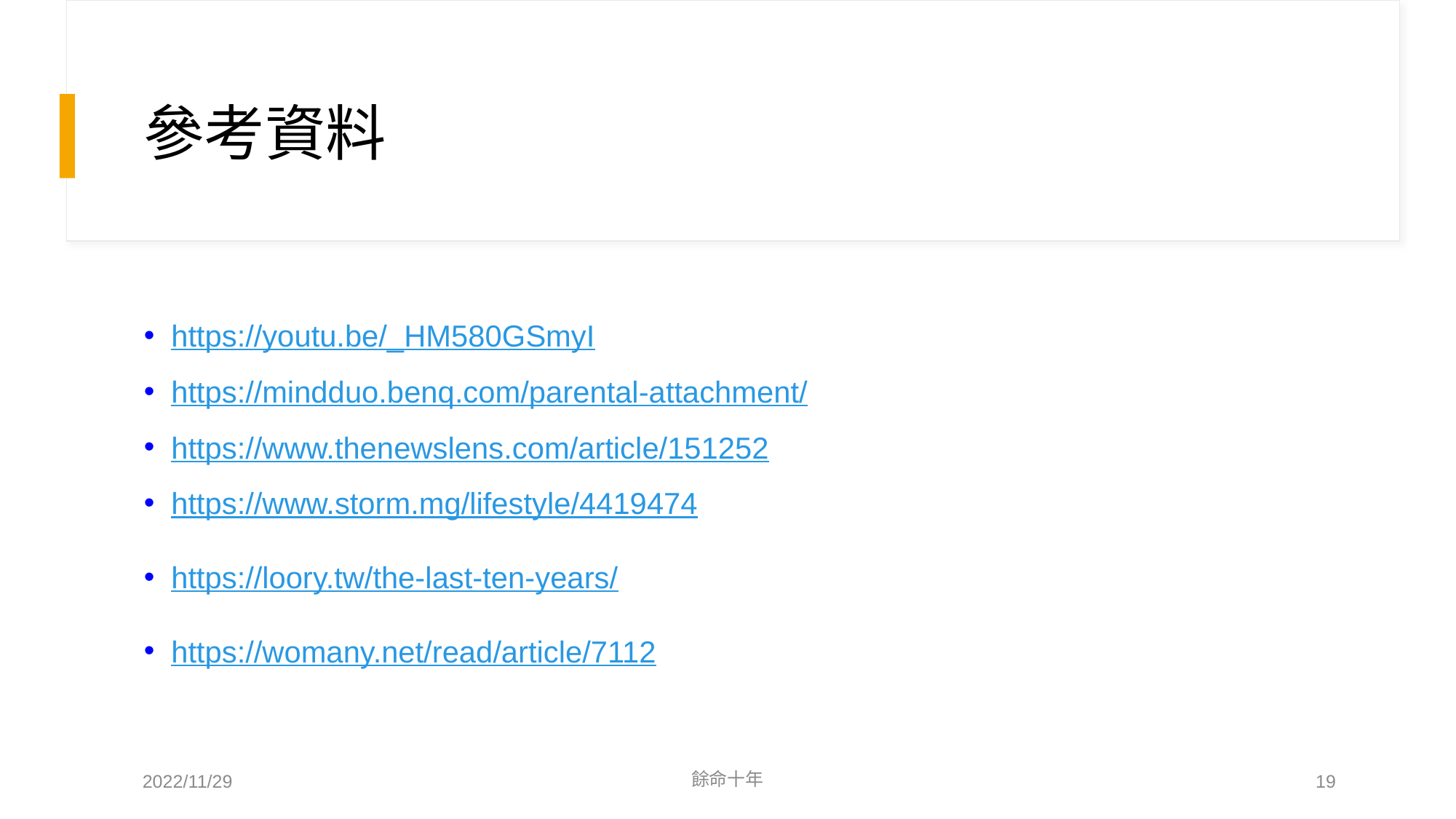

# 參考資料
https://youtu.be/_HM580GSmyI
https://mindduo.benq.com/parental-attachment/
https://www.thenewslens.com/article/151252
https://www.storm.mg/lifestyle/4419474
https://loory.tw/the-last-ten-years/
https://womany.net/read/article/7112
2022/11/29
餘命十年
19